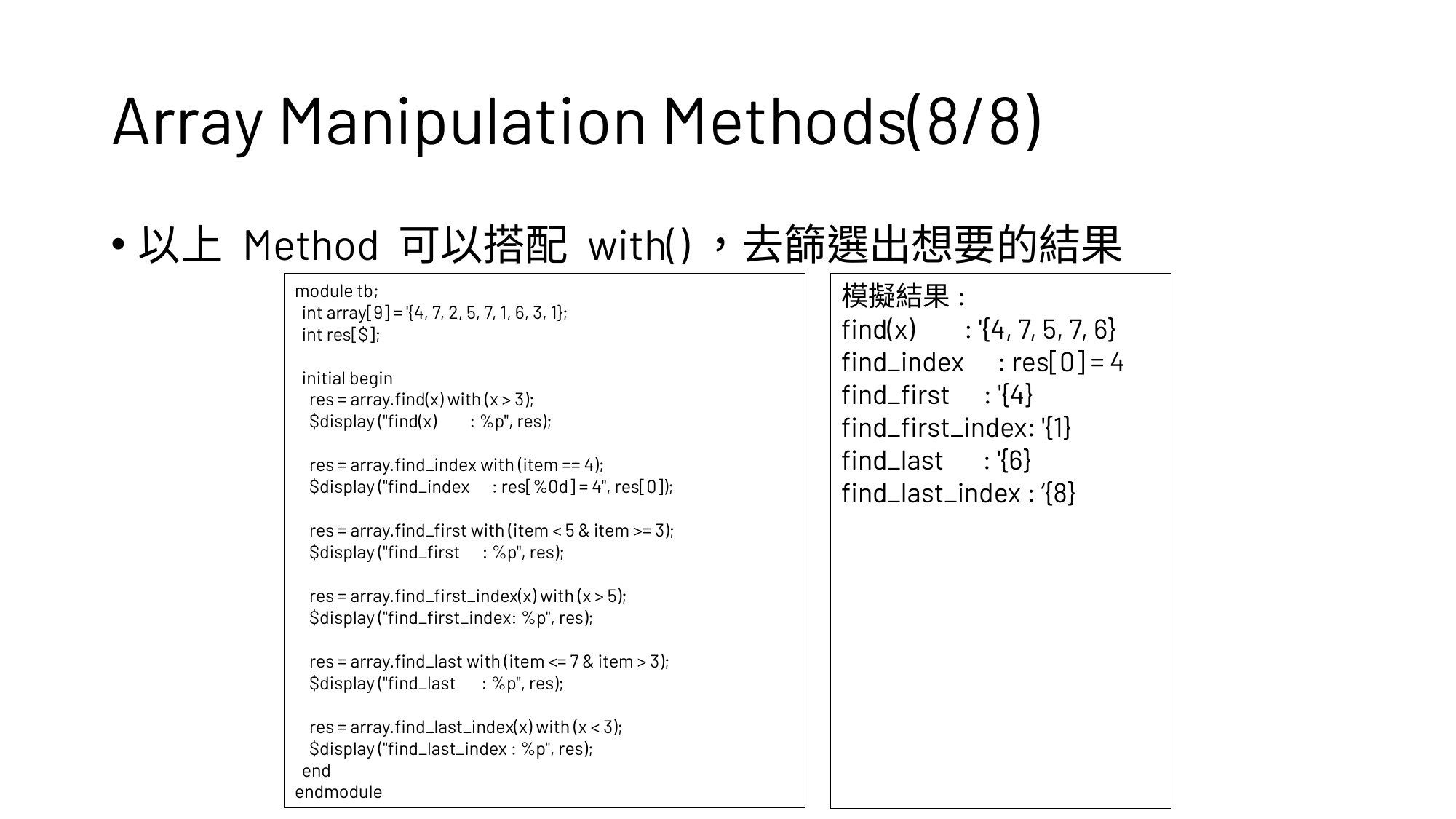

# Array Manipulation Methods(8/8)
以上 Method 可以搭配 with()，去篩選出想要的結果
module tb;
  int array[9] = '{4, 7, 2, 5, 7, 1, 6, 3, 1};
  int res[$];

  initial begin
    res = array.find(x) with (x > 3);
    $display ("find(x)         : %p", res);

    res = array.find_index with (item == 4);
    $display ("find_index      : res[%0d] = 4", res[0]);

    res = array.find_first with (item < 5 & item >= 3);
    $display ("find_first      : %p", res);

    res = array.find_first_index(x) with (x > 5);
    $display ("find_first_index: %p", res);

    res = array.find_last with (item <= 7 & item > 3);
    $display ("find_last       : %p", res);

    res = array.find_last_index(x) with (x < 3);
    $display ("find_last_index : %p", res);
  end
endmodule
模擬結果:
find(x)         : '{4, 7, 5, 7, 6}
find_index      : res[0] = 4
find_first      : '{4}
find_first_index: '{1}
find_last       : '{6}
find_last_index : ‘{8}